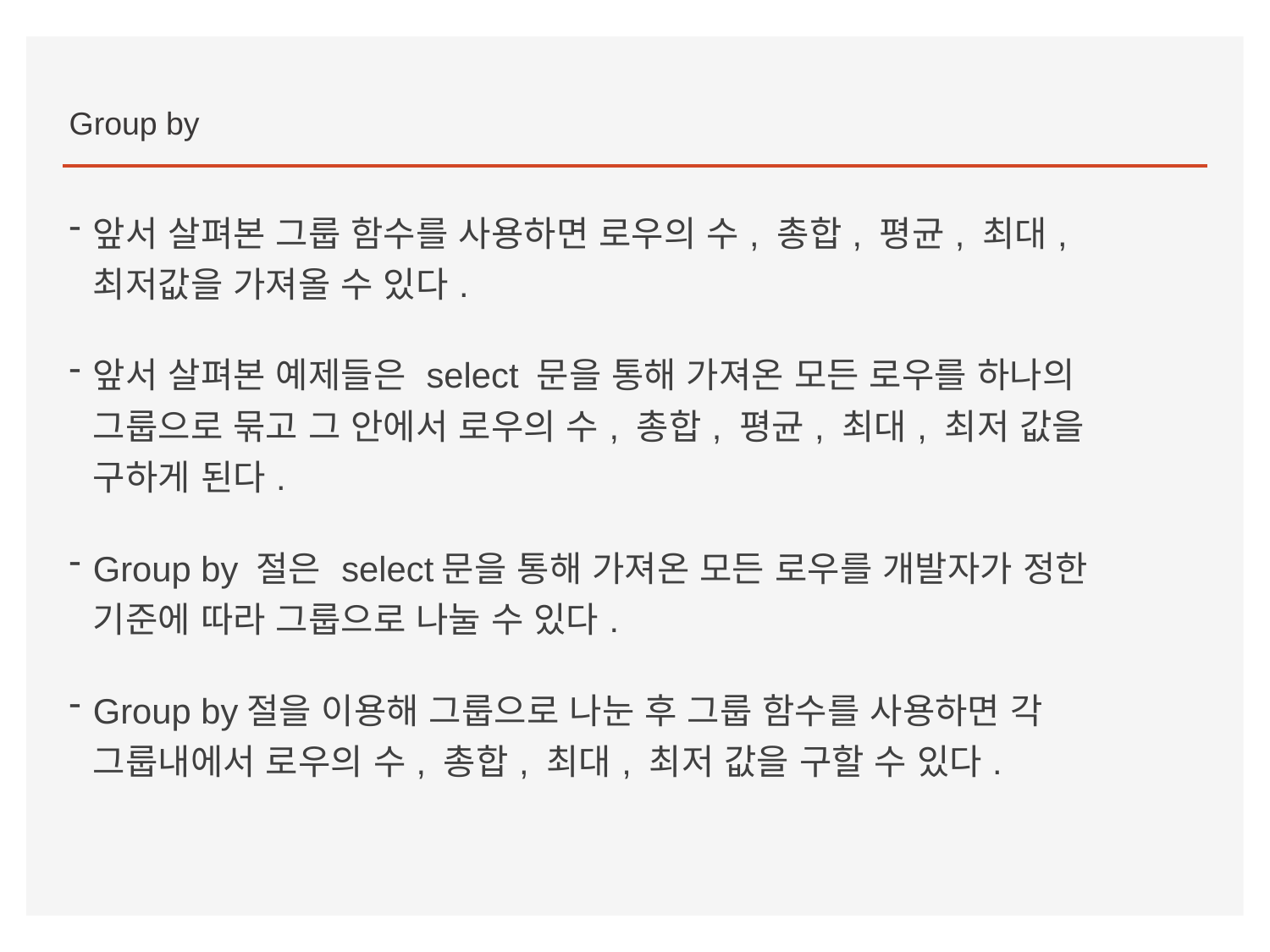

Group by
앞서 살펴본 그룹 함수를 사용하면 로우의 수, 총합, 평균, 최대, 최저값을 가져올 수 있다.
앞서 살펴본 예제들은 select 문을 통해 가져온 모든 로우를 하나의 그룹으로 묶고 그 안에서 로우의 수, 총합, 평균, 최대, 최저 값을 구하게 된다.
Group by 절은 select문을 통해 가져온 모든 로우를 개발자가 정한 기준에 따라 그룹으로 나눌 수 있다.
Group by절을 이용해 그룹으로 나눈 후 그룹 함수를 사용하면 각 그룹내에서 로우의 수, 총합, 최대, 최저 값을 구할 수 있다.